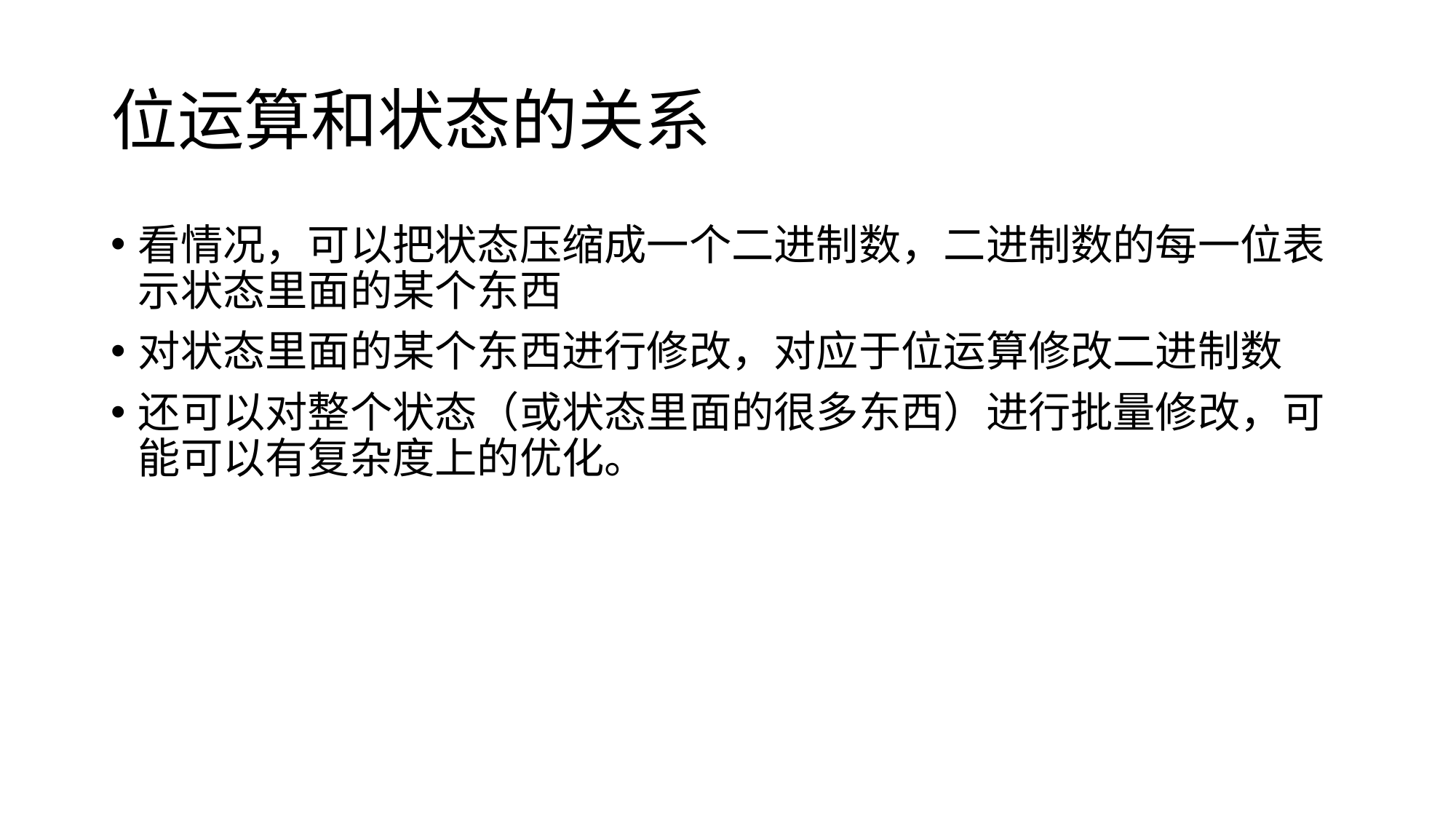

# 位运算和状态的关系
看情况，可以把状态压缩成一个二进制数，二进制数的每一位表示状态里面的某个东西
对状态里面的某个东西进行修改，对应于位运算修改二进制数
还可以对整个状态（或状态里面的很多东西）进行批量修改，可能可以有复杂度上的优化。